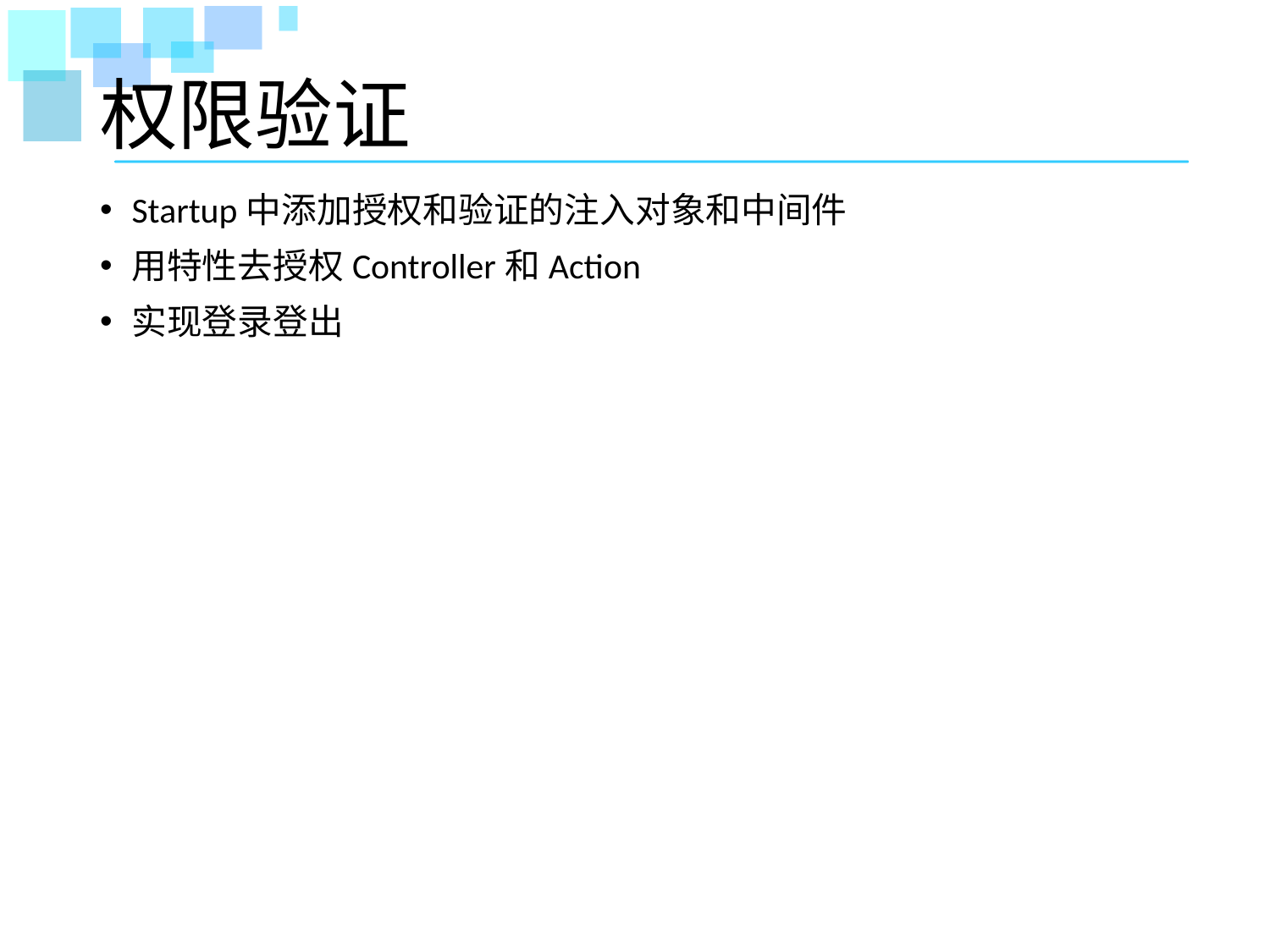

# 权限验证
Startup中添加授权和验证的注入对象和中间件
用特性去授权Controller和Action
实现登录登出